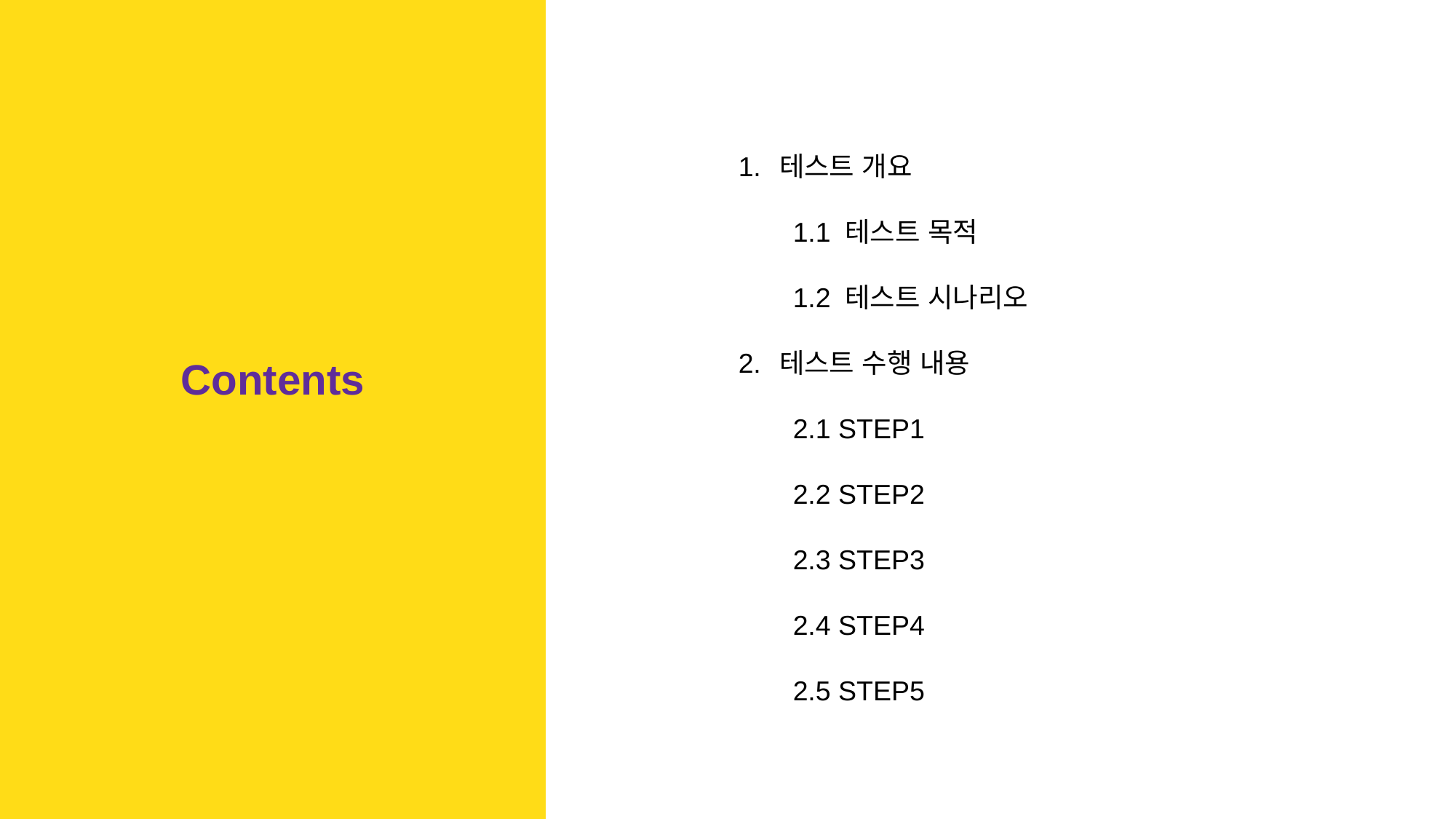

테스트 개요
1.1 테스트 목적
1.2 테스트 시나리오
테스트 수행 내용
2.1 STEP1
2.2 STEP2
2.3 STEP3
2.4 STEP4
2.5 STEP5
# Contents